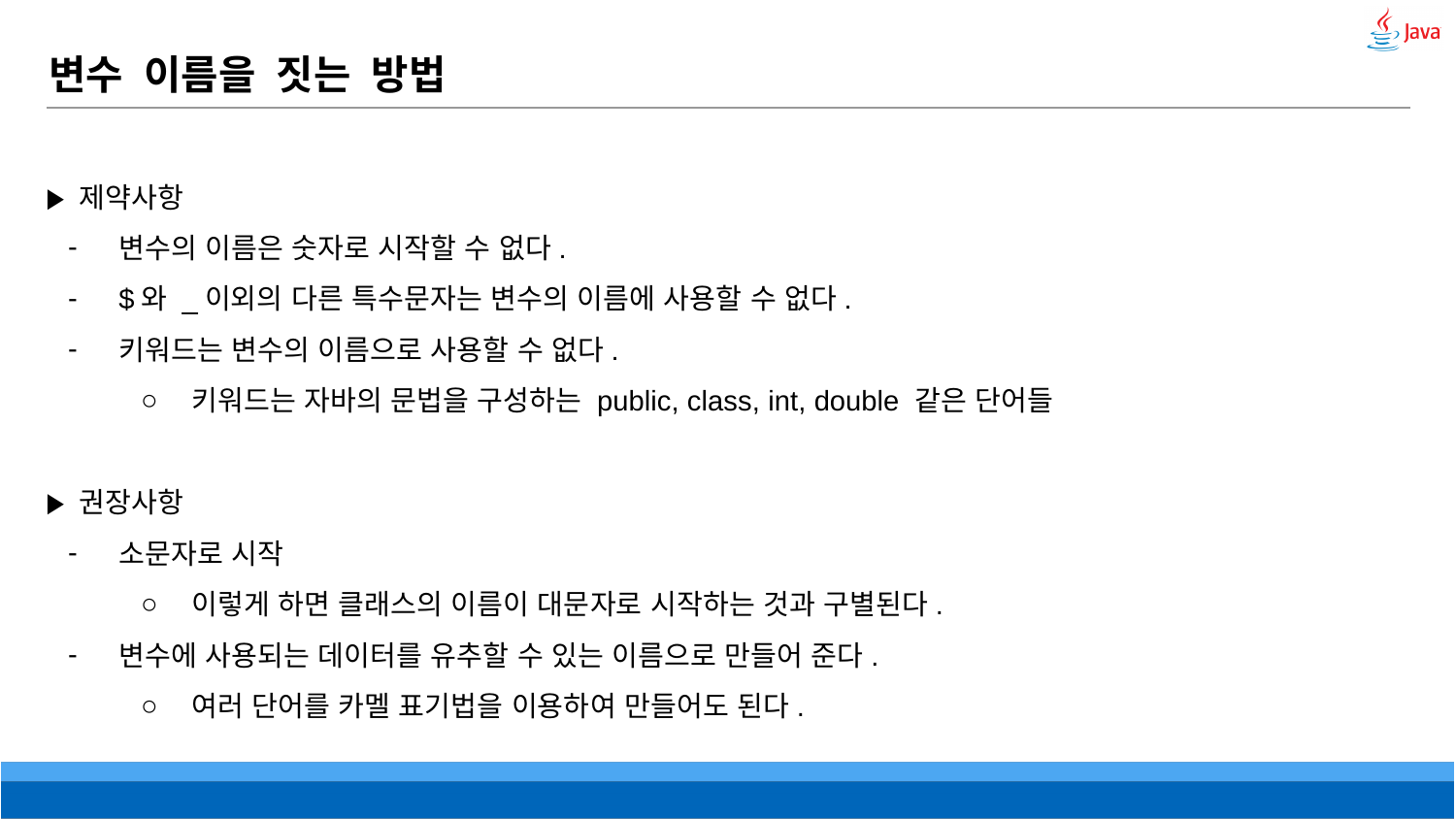

# 변수 이름을 짓는 방법
▶ 제약사항
변수의 이름은 숫자로 시작할 수 없다.
$와 _이외의 다른 특수문자는 변수의 이름에 사용할 수 없다.
키워드는 변수의 이름으로 사용할 수 없다.
키워드는 자바의 문법을 구성하는 public, class, int, double 같은 단어들

▶ 권장사항
소문자로 시작
이렇게 하면 클래스의 이름이 대문자로 시작하는 것과 구별된다.
변수에 사용되는 데이터를 유추할 수 있는 이름으로 만들어 준다.
여러 단어를 카멜 표기법을 이용하여 만들어도 된다.